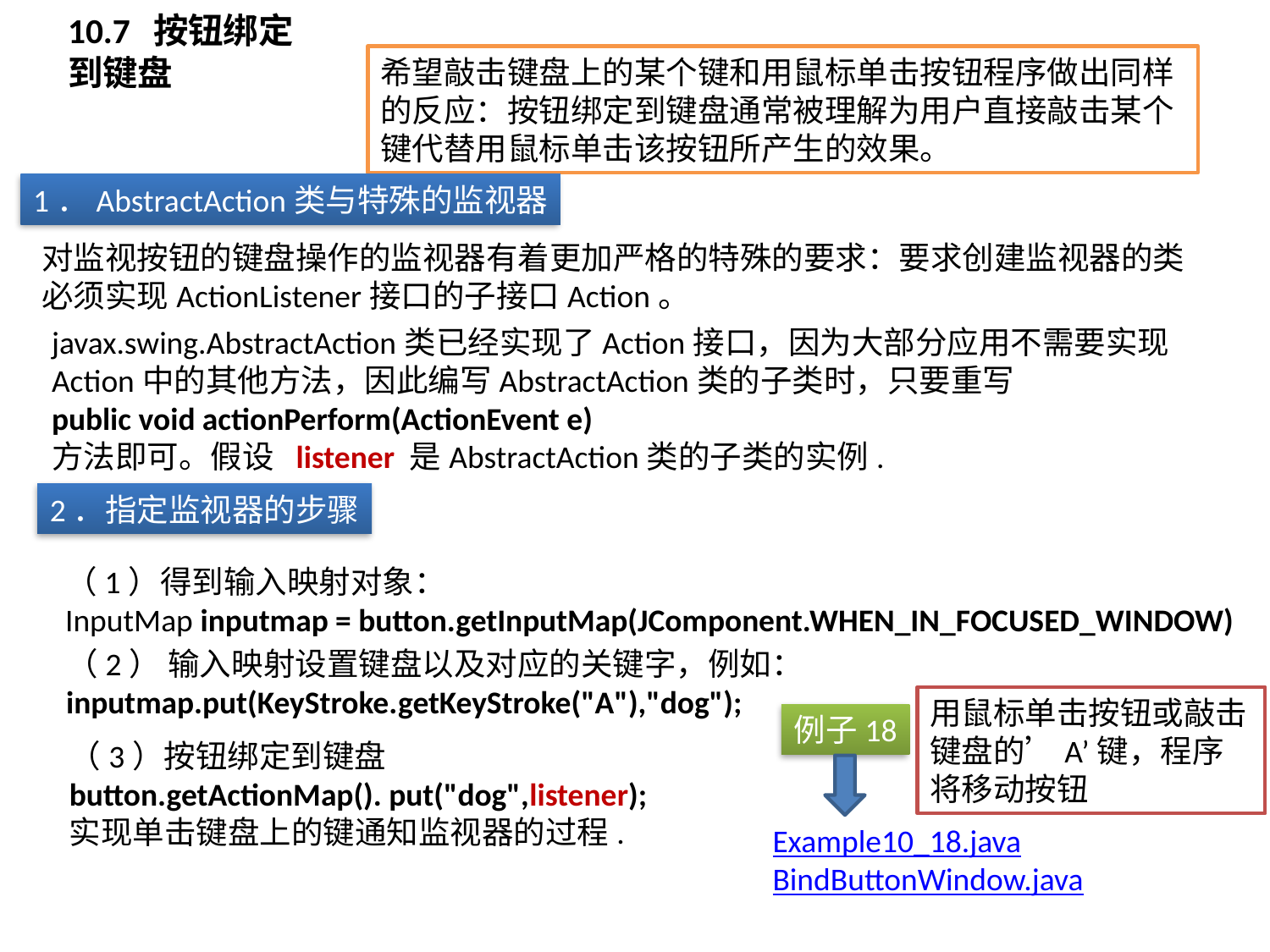

# 10.7  按钮绑定到键盘
希望敲击键盘上的某个键和用鼠标单击按钮程序做出同样的反应：按钮绑定到键盘通常被理解为用户直接敲击某个键代替用鼠标单击该按钮所产生的效果。
1．AbstractAction类与特殊的监视器
对监视按钮的键盘操作的监视器有着更加严格的特殊的要求：要求创建监视器的类必须实现ActionListener接口的子接口Action。
javax.swing.AbstractAction类已经实现了Action接口，因为大部分应用不需要实现Action中的其他方法，因此编写AbstractAction类的子类时，只要重写
public void actionPerform(ActionEvent e)
方法即可。假设  listener 是AbstractAction类的子类的实例.
2．指定监视器的步骤
（1）得到输入映射对象：
InputMap inputmap = button.getInputMap(JComponent.WHEN_IN_FOCUSED_WINDOW)
（2） 输入映射设置键盘以及对应的关键字，例如：
inputmap.put(KeyStroke.getKeyStroke("A"),"dog");
用鼠标单击按钮或敲击键盘的’A’键，程序将移动按钮
例子18
（3）按钮绑定到键盘
button.getActionMap(). put("dog",listener);
实现单击键盘上的键通知监视器的过程.

Example10_18.java
BindButtonWindow.java